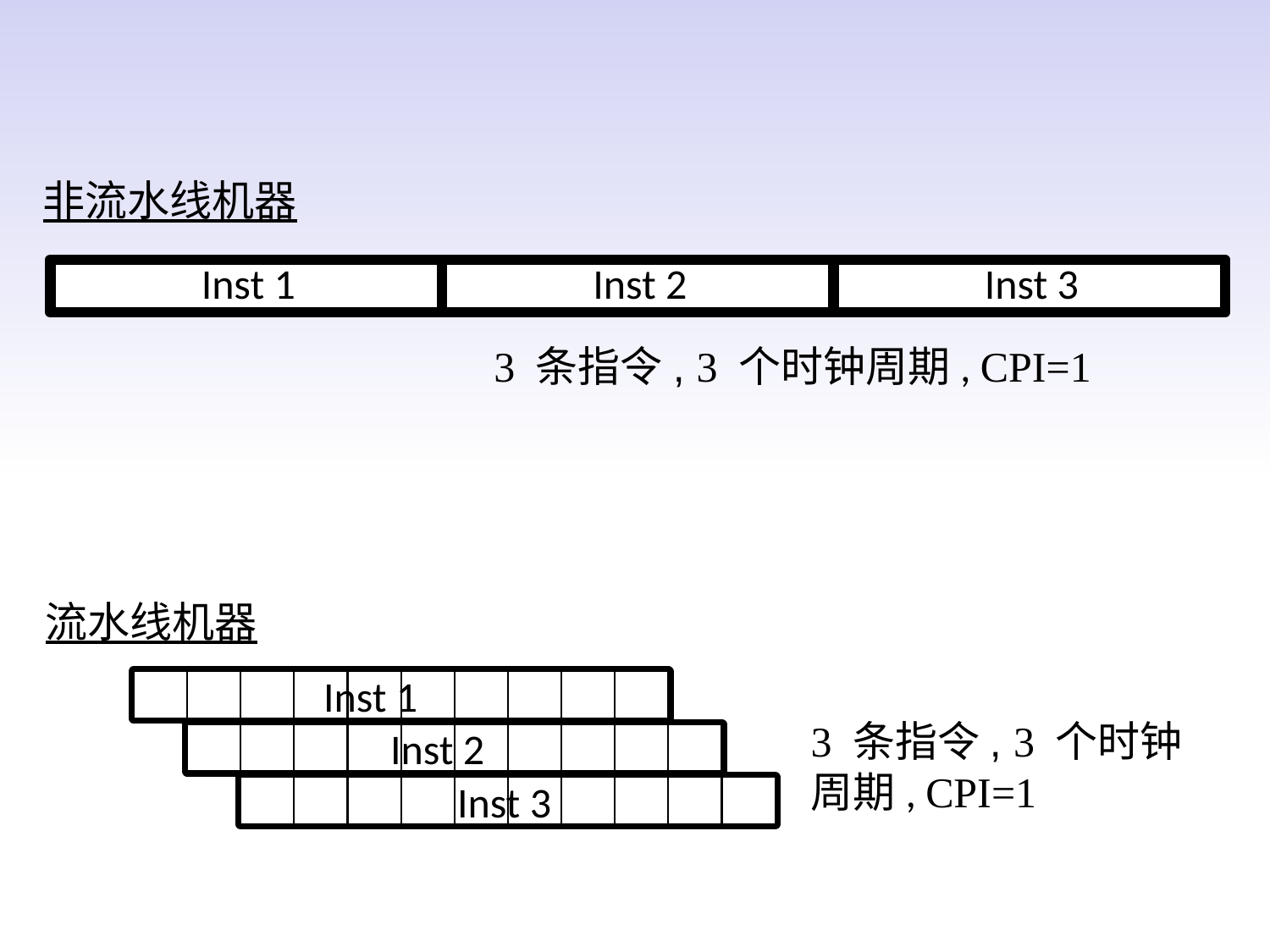

非流水线机器
Inst 1
Inst 2
Inst 3

3 条指令, 3 个时钟周期, CPI=1
流水线机器
Inst 1

Inst 2

Inst 3

3 条指令, 3 个时钟周期, CPI=1